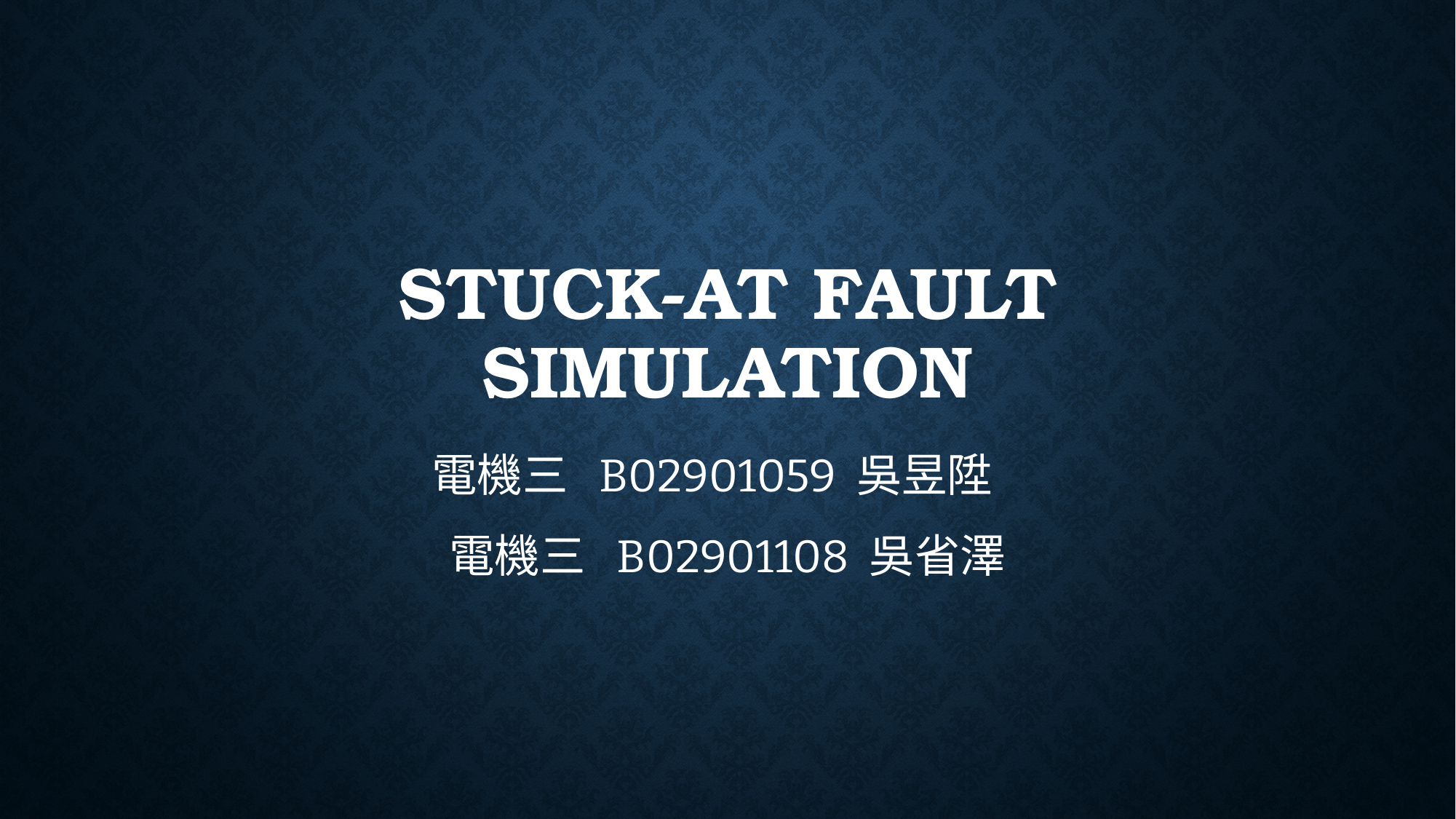

# Stuck-At Fault Simulation
電機三  B02901059 吳昱陞
電機三  B02901108 吳省澤